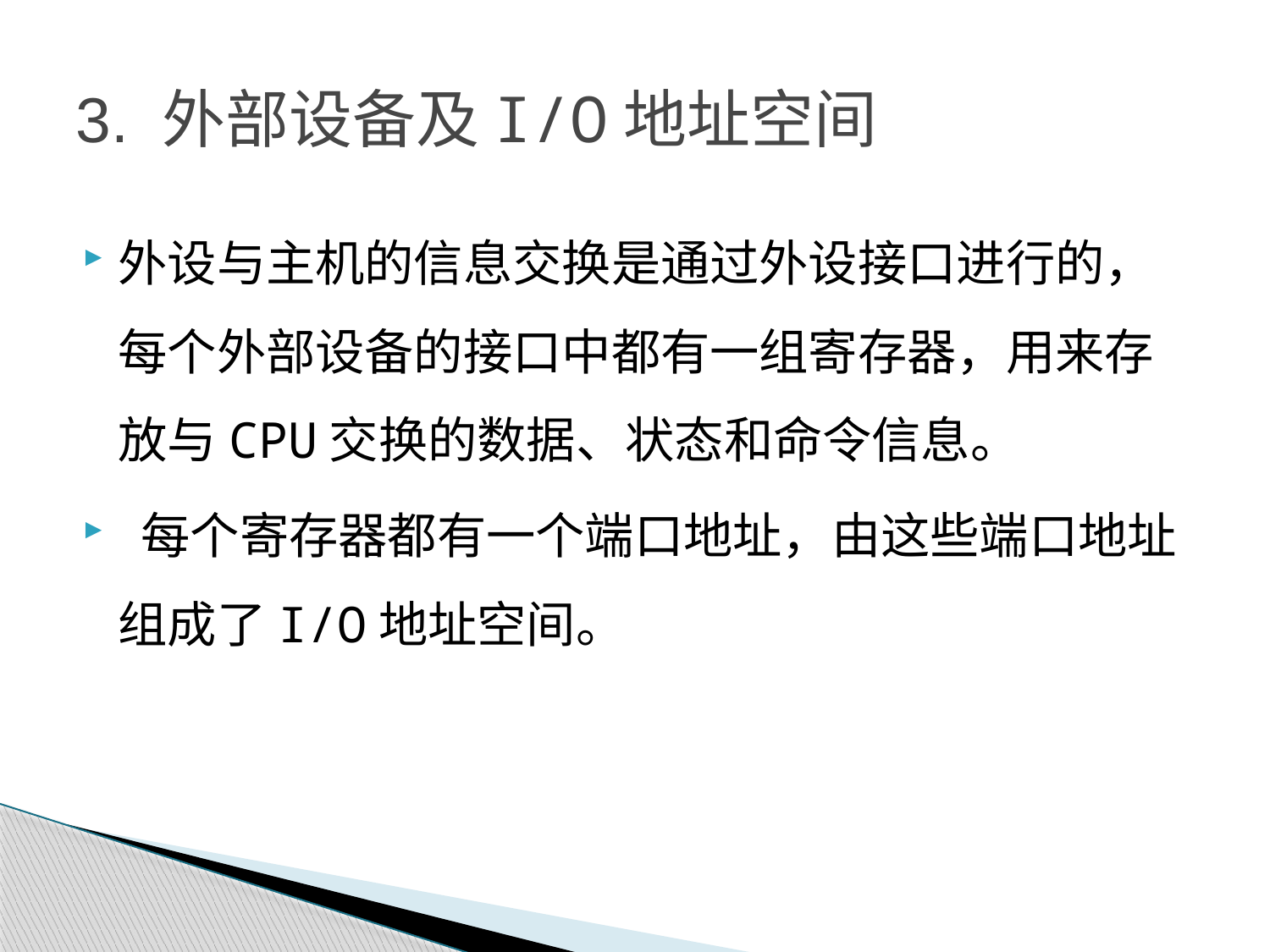

# 3. 外部设备及I/O地址空间
外设与主机的信息交换是通过外设接口进行的，每个外部设备的接口中都有一组寄存器，用来存放与CPU交换的数据、状态和命令信息。
 每个寄存器都有一个端口地址，由这些端口地址组成了I/O地址空间。